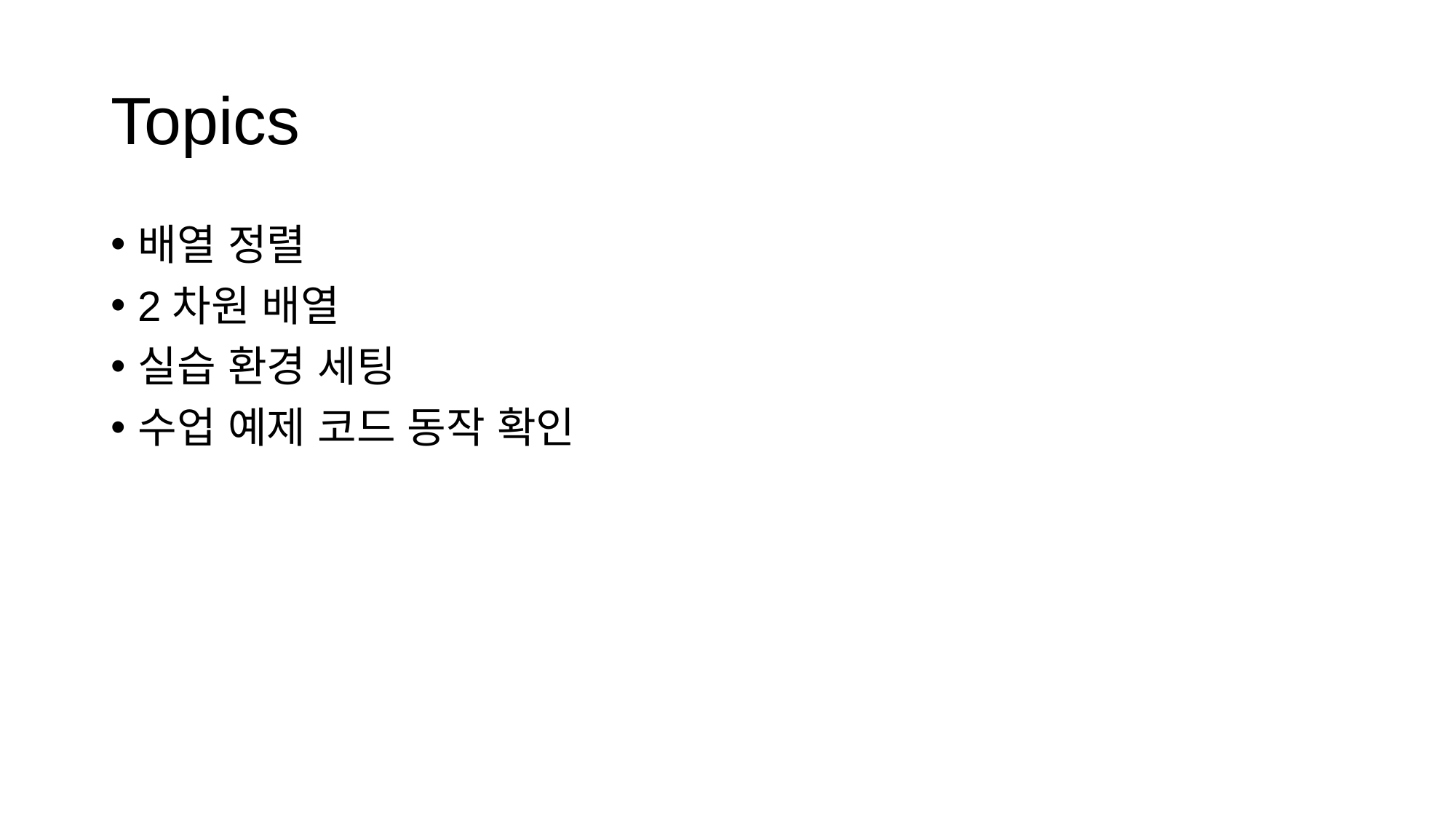

# Topics
배열 정렬
2차원 배열
실습 환경 세팅
수업 예제 코드 동작 확인